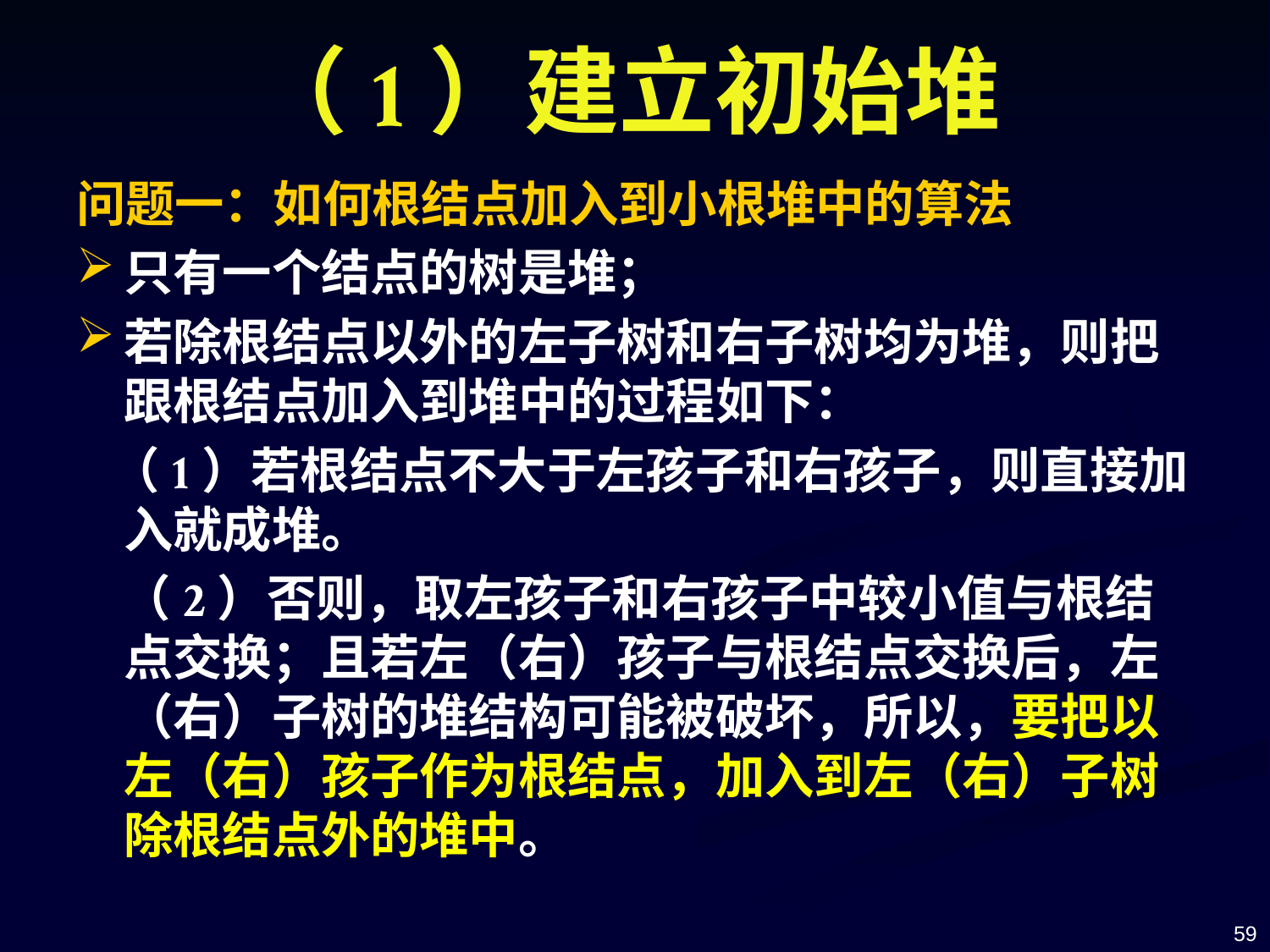

# （1）建立初始堆
问题一：如何根结点加入到小根堆中的算法
只有一个结点的树是堆；
若除根结点以外的左子树和右子树均为堆，则把跟根结点加入到堆中的过程如下：
  （1）若根结点不大于左孩子和右孩子，则直接加入就成堆。
   （2）否则，取左孩子和右孩子中较小值与根结点交换；且若左（右）孩子与根结点交换后，左（右）子树的堆结构可能被破坏，所以，要把以左（右）孩子作为根结点，加入到左（右）子树除根结点外的堆中。
59